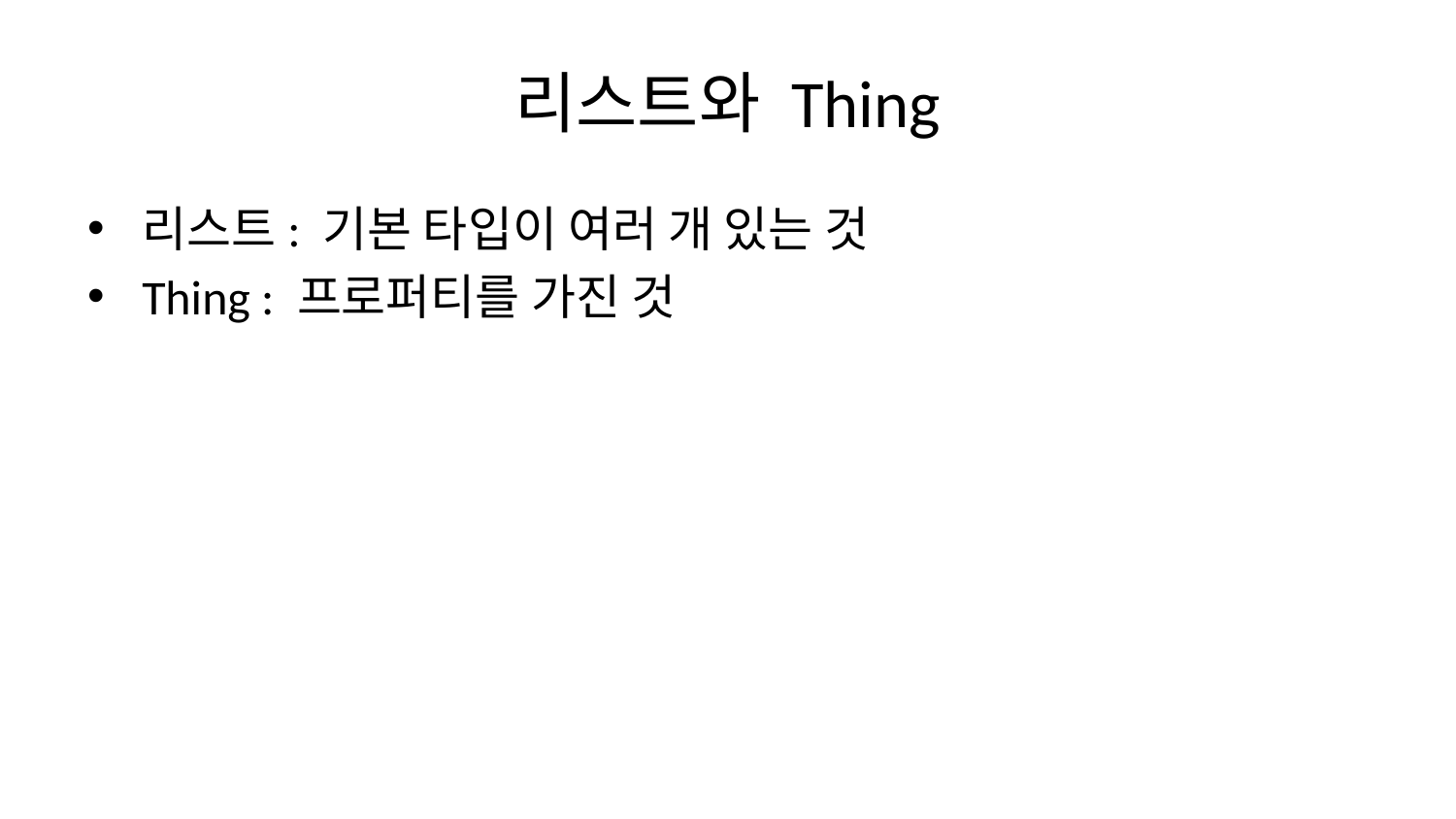

# 리스트와 Thing
리스트: 기본 타입이 여러 개 있는 것
Thing : 프로퍼티를 가진 것